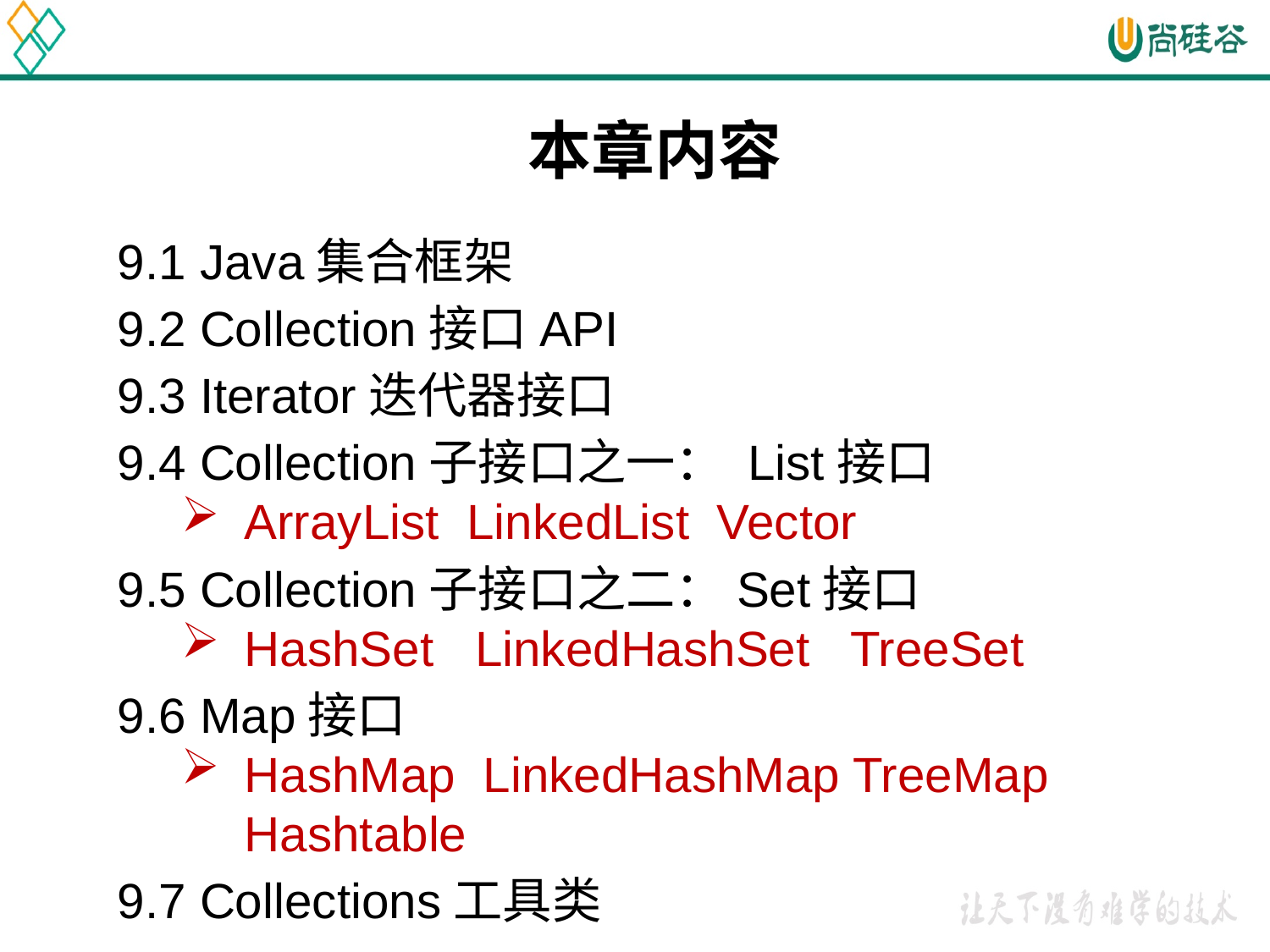

本章内容
9.1 Java集合框架
9.2 Collection接口API
9.3 Iterator迭代器接口
9.4 Collection子接口之一： List接口
ArrayList  LinkedList  Vector
9.5 Collection子接口之二：Set接口
HashSet   LinkedHashSet   TreeSet
9.6 Map接口
HashMap  LinkedHashMap TreeMap  Hashtable
9.7 Collections工具类